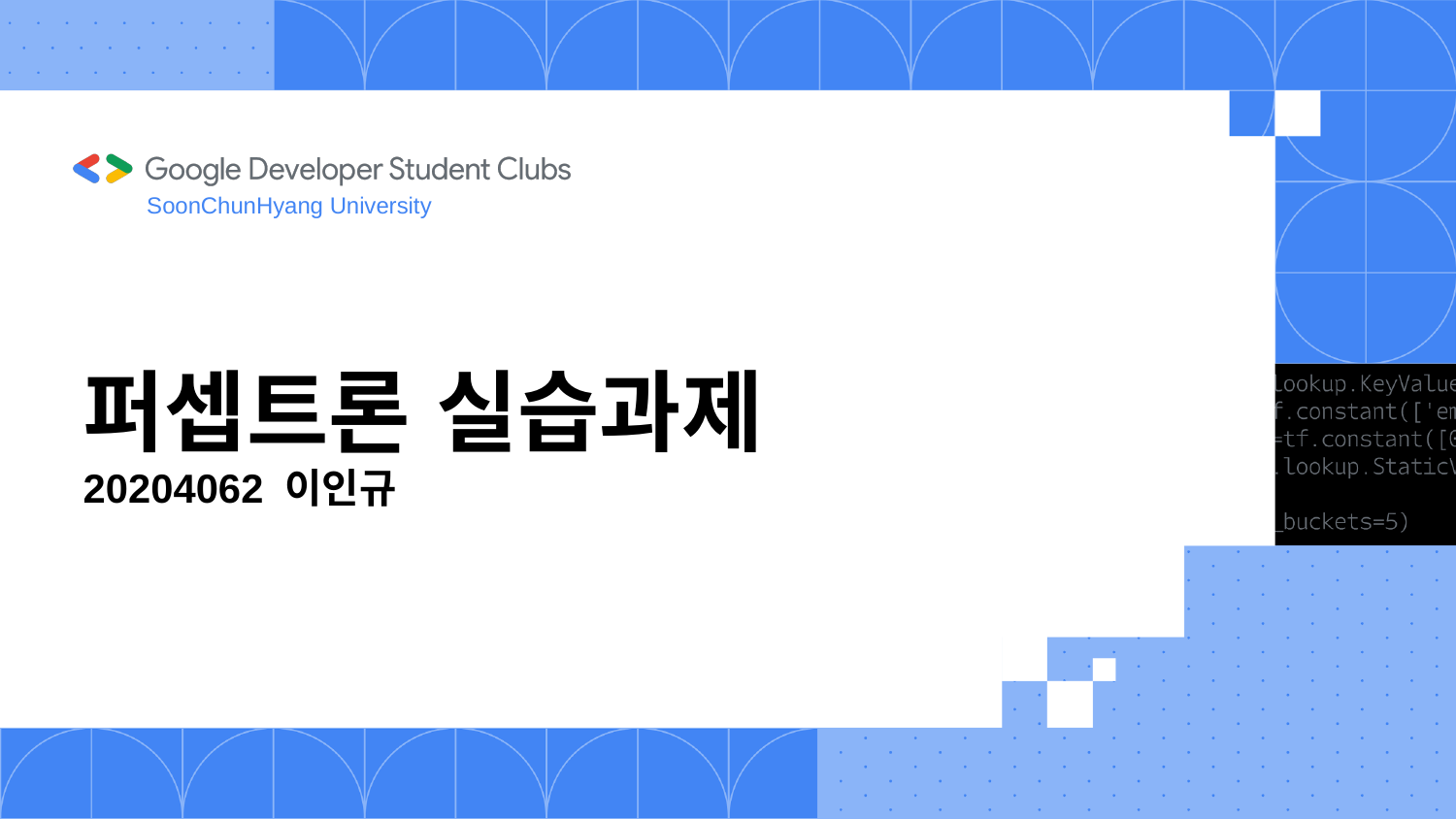

SoonChunHyang University
# 퍼셉트론 실습과제 20204062 이인규